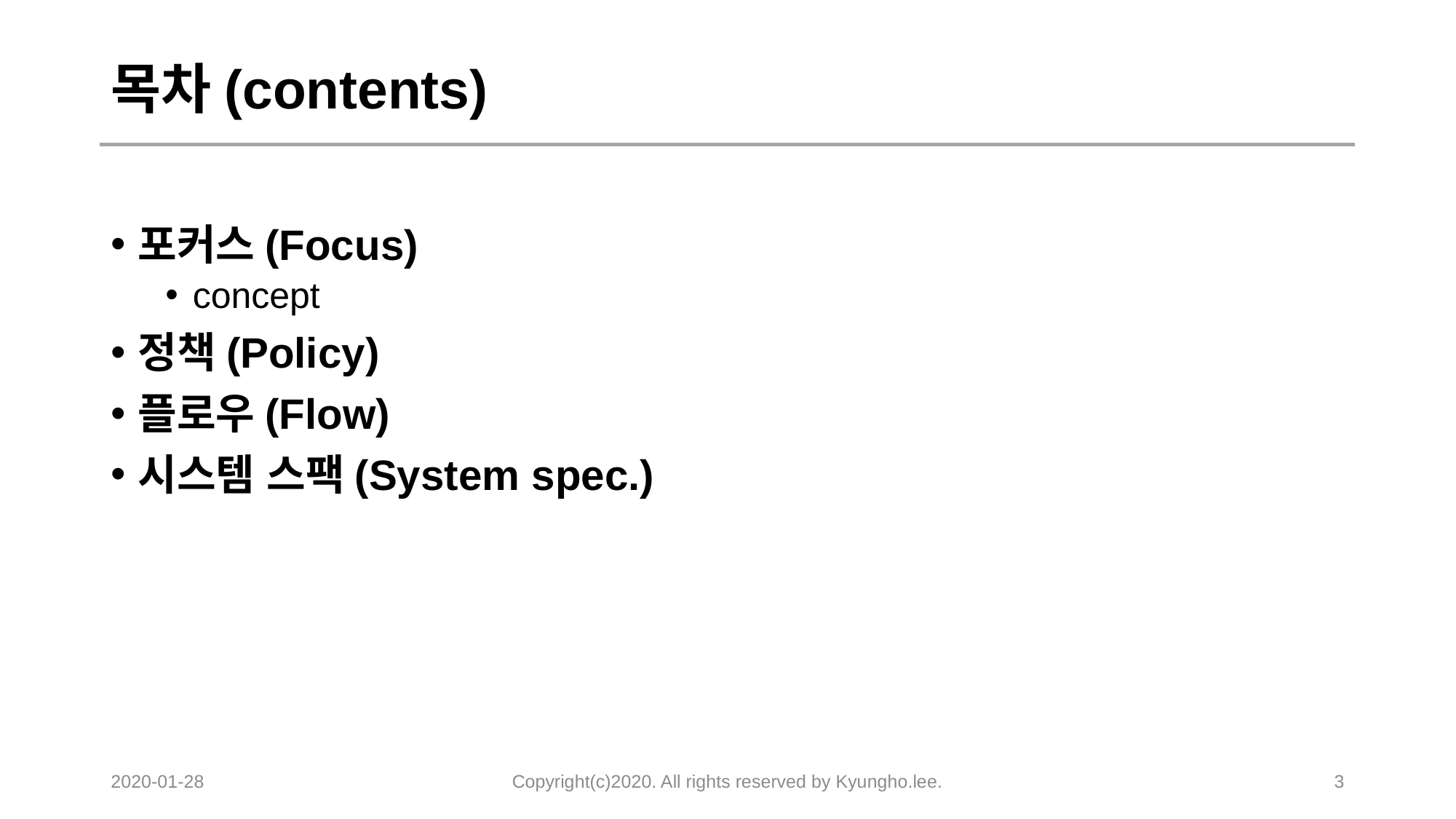

# 목차(contents)
포커스(Focus)
concept
정책(Policy)
플로우(Flow)
시스템 스팩(System spec.)
2020-01-28
Copyright(c)2020. All rights reserved by Kyungho.lee.
3